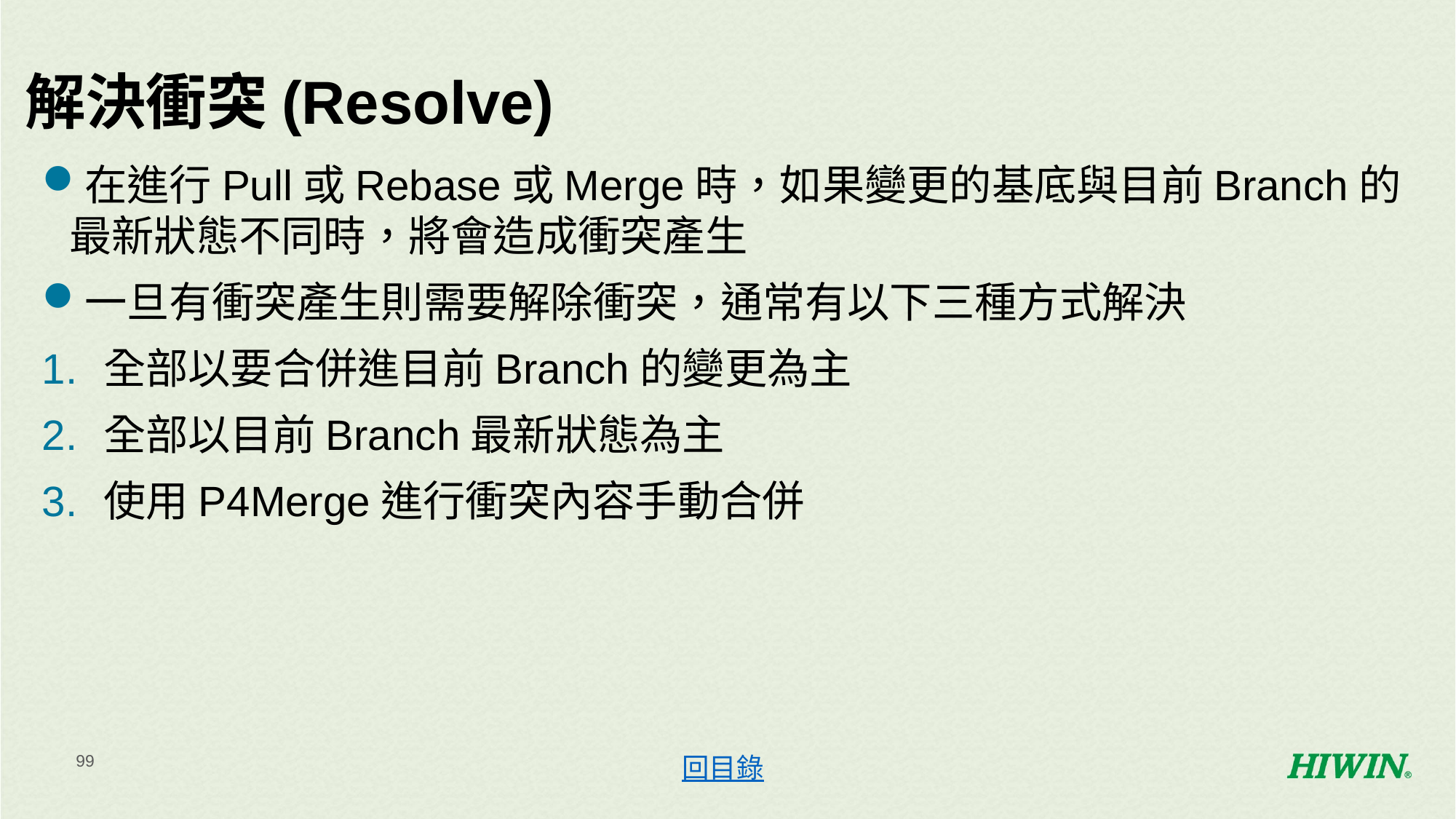

# 解決衝突(Resolve)
在進行Pull或Rebase或Merge時，如果變更的基底與目前Branch的最新狀態不同時，將會造成衝突產生
一旦有衝突產生則需要解除衝突，通常有以下三種方式解決
全部以要合併進目前Branch的變更為主
全部以目前Branch最新狀態為主
使用P4Merge進行衝突內容手動合併
回目錄